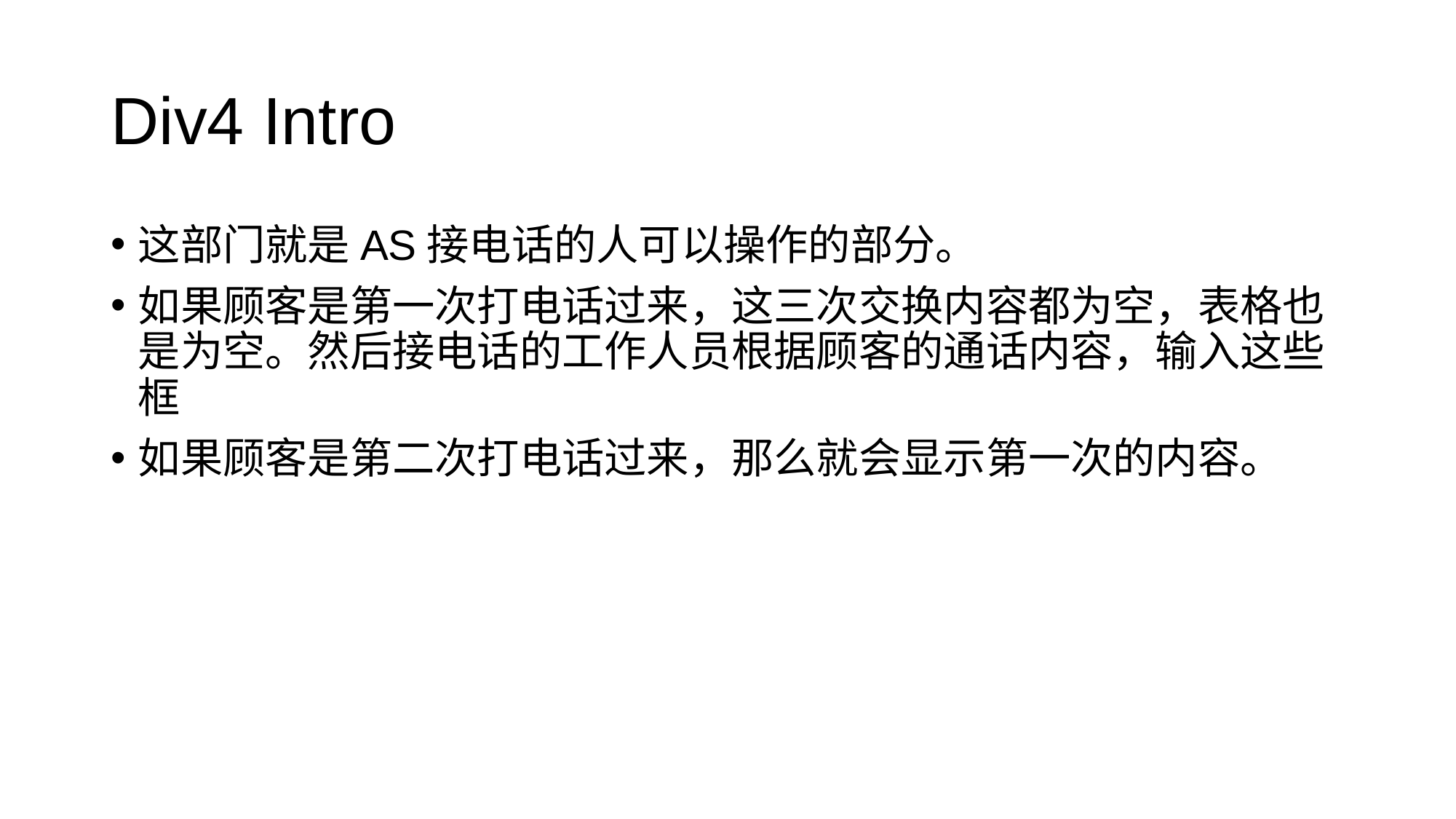

# Div4 Intro
这部门就是AS接电话的人可以操作的部分。
如果顾客是第一次打电话过来，这三次交换内容都为空，表格也是为空。然后接电话的工作人员根据顾客的通话内容，输入这些框
如果顾客是第二次打电话过来，那么就会显示第一次的内容。